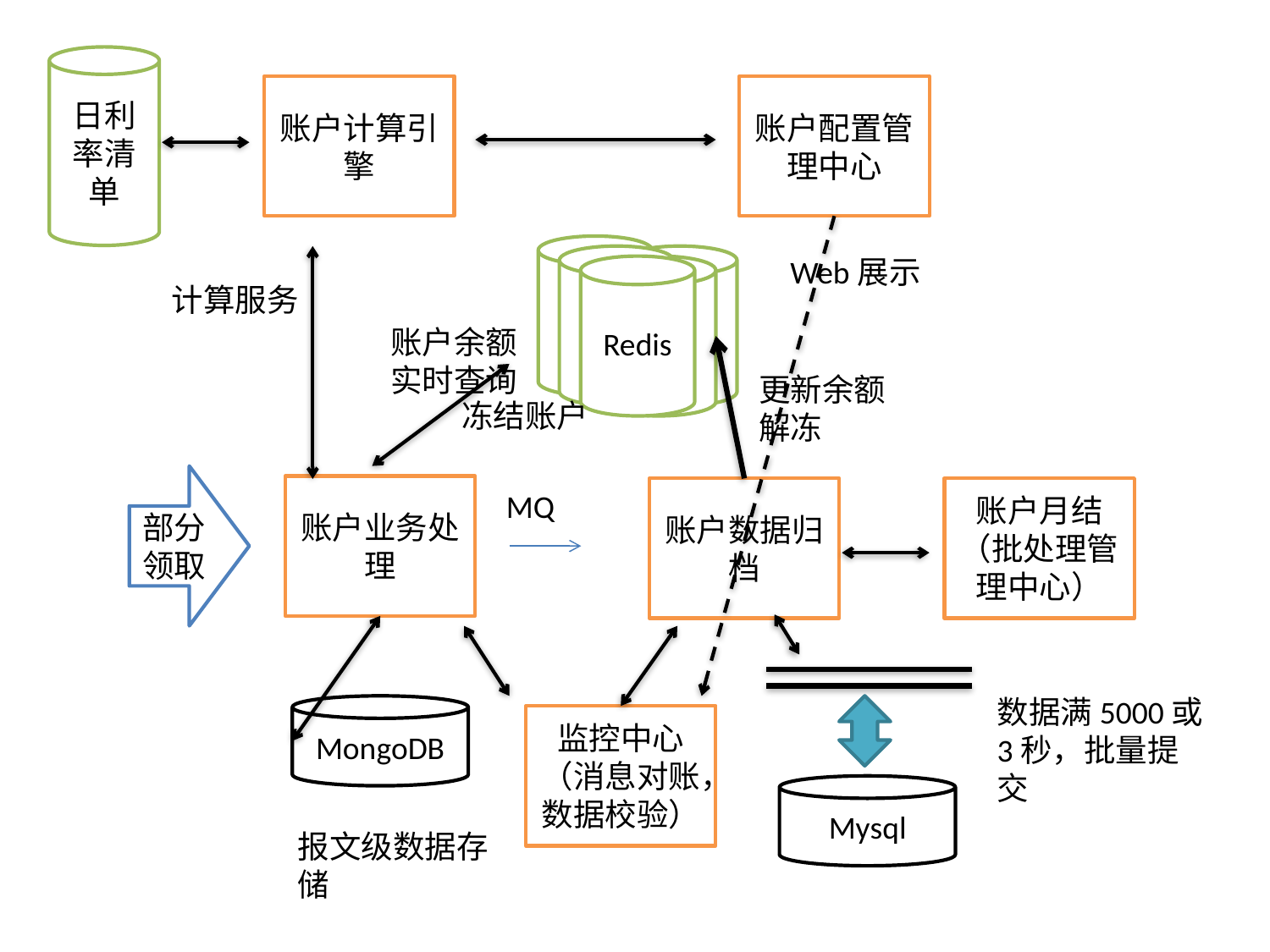

日利率清单
账户计算引擎
账户配置管理中心

Redis
Redis
Redis
Web展示
计算服务
账户余额实时查询
更新余额
解冻
冻结账户
部分领取
账户业务处理
账户数据归档
账户月结
（批处理管理中心）
MQ
数据满5000或3秒，批量提交
MongoDB

监控中心
（消息对账，数据校验）
Mysql
报文级数据存储